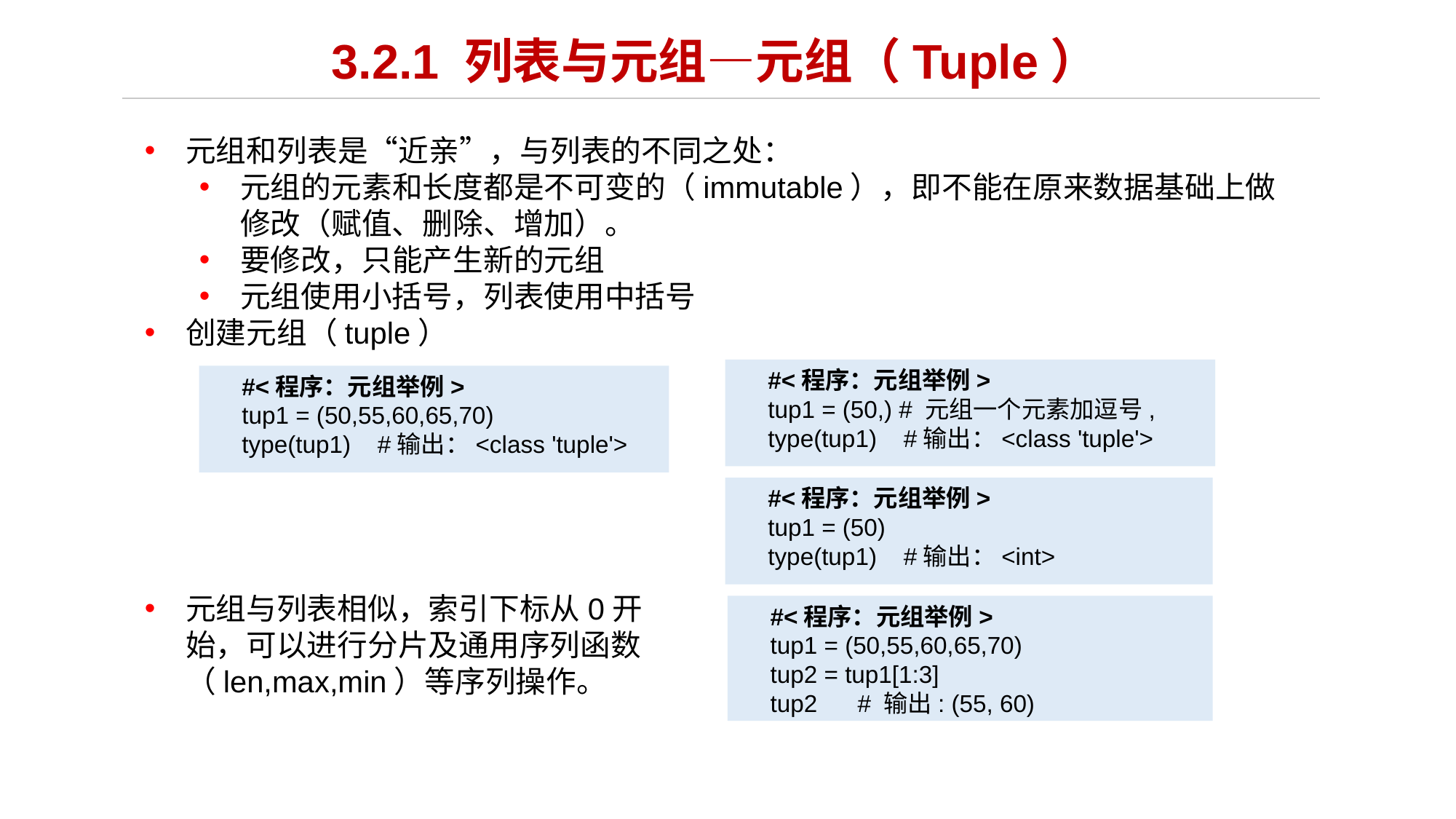

# 3.2.1 列表与元组—元组（Tuple）
元组和列表是“近亲”，与列表的不同之处：
元组的元素和长度都是不可变的（immutable），即不能在原来数据基础上做修改（赋值、删除、增加）。
要修改，只能产生新的元组
元组使用小括号，列表使用中括号
创建元组（tuple）
#<程序：元组举例>
tup1 = (50,) # 元组一个元素加逗号,
type(tup1)    #输出：<class 'tuple'>
#<程序：元组举例>
tup1 = (50,55,60,65,70)
type(tup1)    #输出：<class 'tuple'>
#<程序：元组举例>
tup1 = (50)
type(tup1)    #输出：<int>
元组与列表相似，索引下标从0开始，可以进行分片及通用序列函数（len,max,min）等序列操作。
#<程序：元组举例>
tup1 = (50,55,60,65,70)
tup2 = tup1[1:3]
tup2      # 输出: (55, 60)